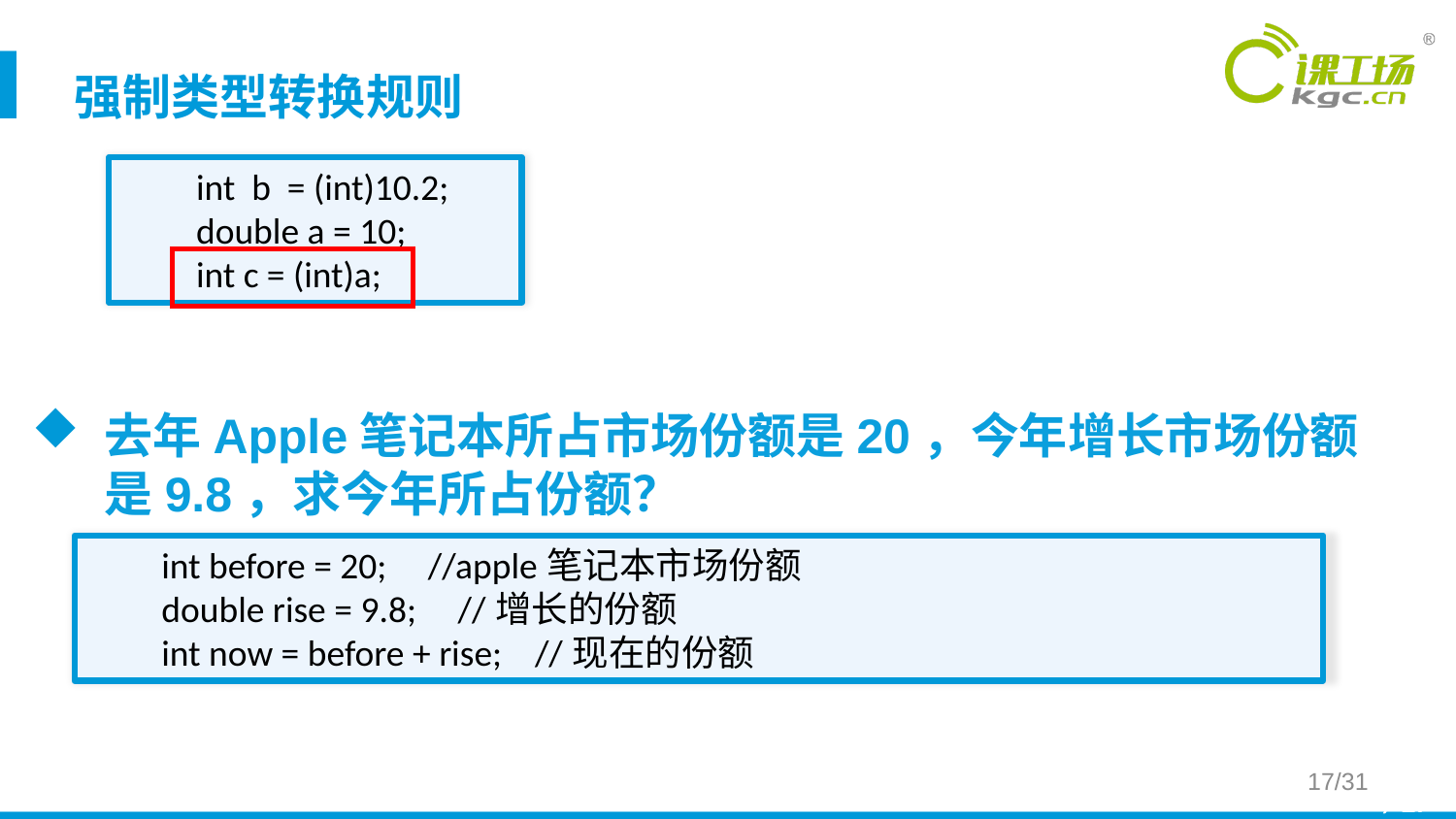

强制类型转换规则
int  b  = (int)10.2;
double a = 10;
int c = (int)a;

去年Apple笔记本所占市场份额是20，今年增长市场份额是9.8，求今年所占份额？
int before = 20;     //apple笔记本市场份额
double rise = 9.8;     //增长的份额
int now = before + rise;    //现在的份额
17/31
* / 27